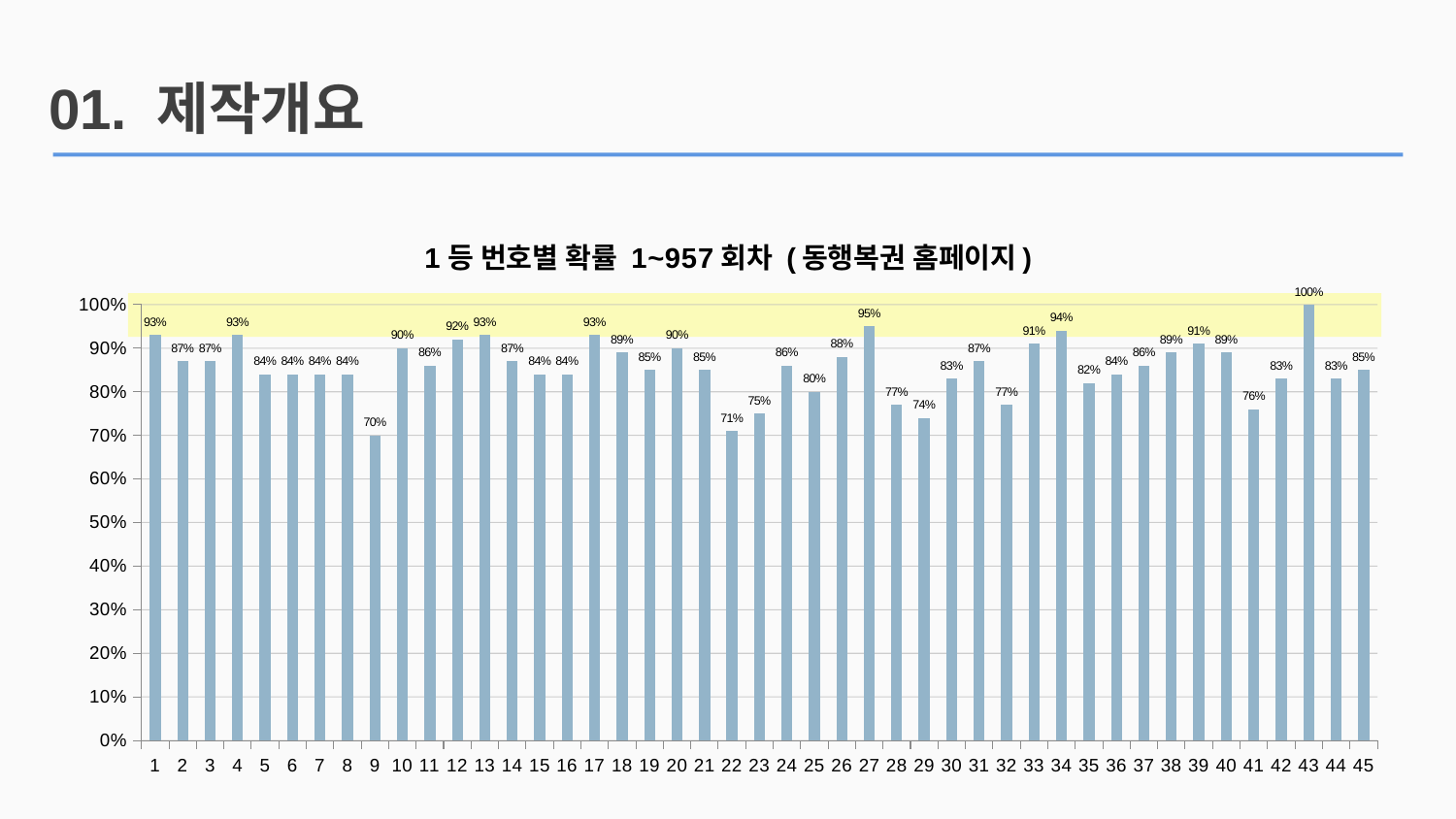

### Chart: 1등 번호별 확률 1~957회차 (동행복권 홈페이지)

| Category | 그래프 |
|---|---|
| 1 | 0.93 |
| 2 | 0.87 |
| 3 | 0.87 |
| 4 | 0.93 |
| 5 | 0.84 |
| 6 | 0.84 |
| 7 | 0.84 |
| 8 | 0.84 |
| 9 | 0.7 |
| 10 | 0.9 |
| 11 | 0.86 |
| 12 | 0.92 |
| 13 | 0.93 |
| 14 | 0.87 |
| 15 | 0.84 |
| 16 | 0.84 |
| 17 | 0.93 |
| 18 | 0.89 |
| 19 | 0.85 |
| 20 | 0.9 |
| 21 | 0.85 |
| 22 | 0.71 |
| 23 | 0.75 |
| 24 | 0.86 |
| 25 | 0.8 |
| 26 | 0.88 |
| 27 | 0.95 |
| 28 | 0.77 |
| 29 | 0.74 |
| 30 | 0.83 |
| 31 | 0.87 |
| 32 | 0.77 |
| 33 | 0.91 |
| 34 | 0.94 |
| 35 | 0.82 |
| 36 | 0.84 |
| 37 | 0.86 |
| 38 | 0.89 |
| 39 | 0.91 |
| 40 | 0.89 |
| 41 | 0.76 |
| 42 | 0.83 |
| 43 | 1.0 |
| 44 | 0.83 |
| 45 | 0.85 |